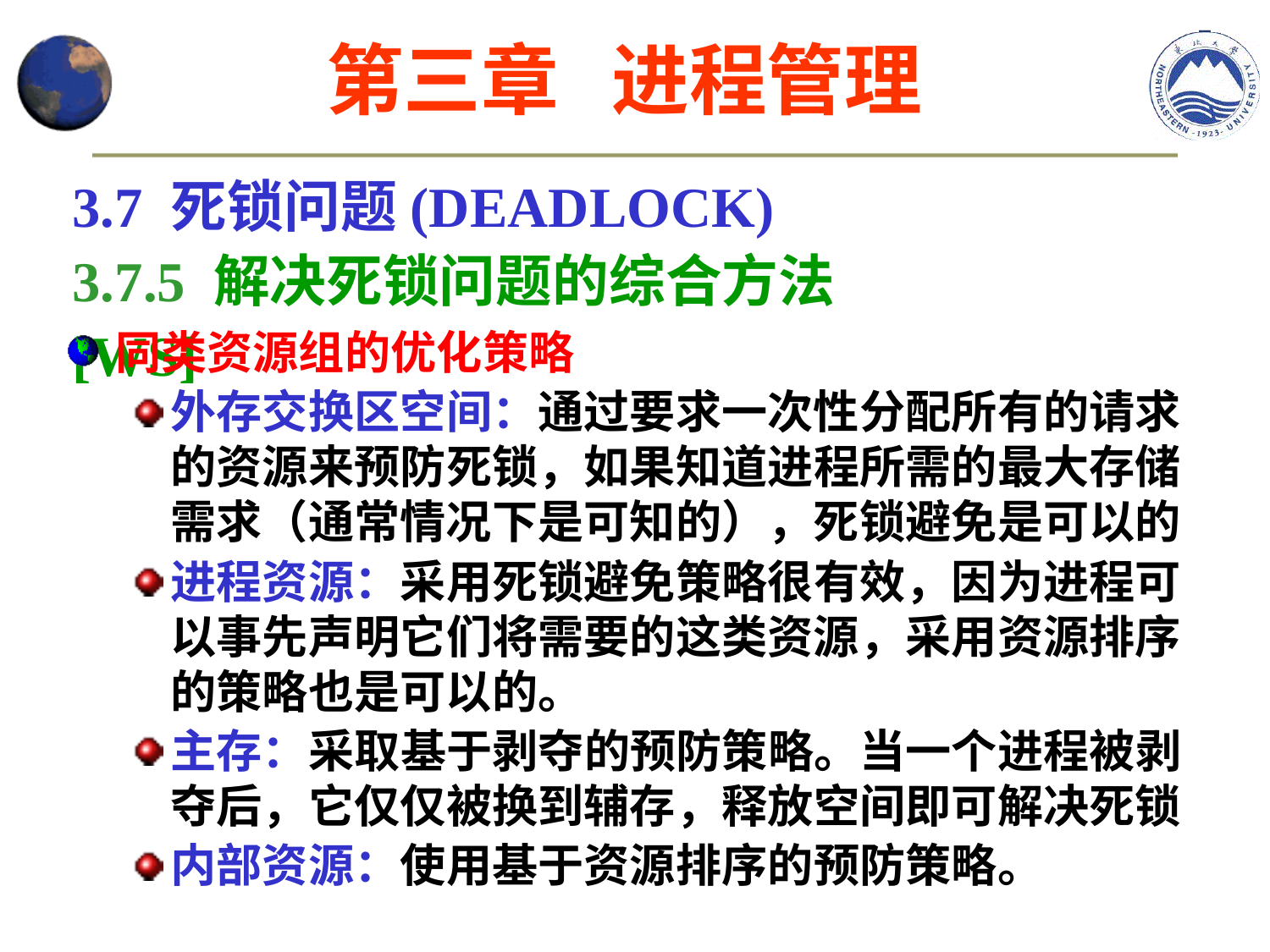

第三章   进程管理
3.7 死锁问题(DEADLOCK)
3.7.5 解决死锁问题的综合方法[WS]
同类资源组的优化策略
外存交换区空间：通过要求一次性分配所有的请求的资源来预防死锁，如果知道进程所需的最大存储需求（通常情况下是可知的），死锁避免是可以的
进程资源：采用死锁避免策略很有效，因为进程可以事先声明它们将需要的这类资源，采用资源排序的策略也是可以的。
主存：采取基于剥夺的预防策略。当一个进程被剥夺后，它仅仅被换到辅存，释放空间即可解决死锁
内部资源：使用基于资源排序的预防策略。